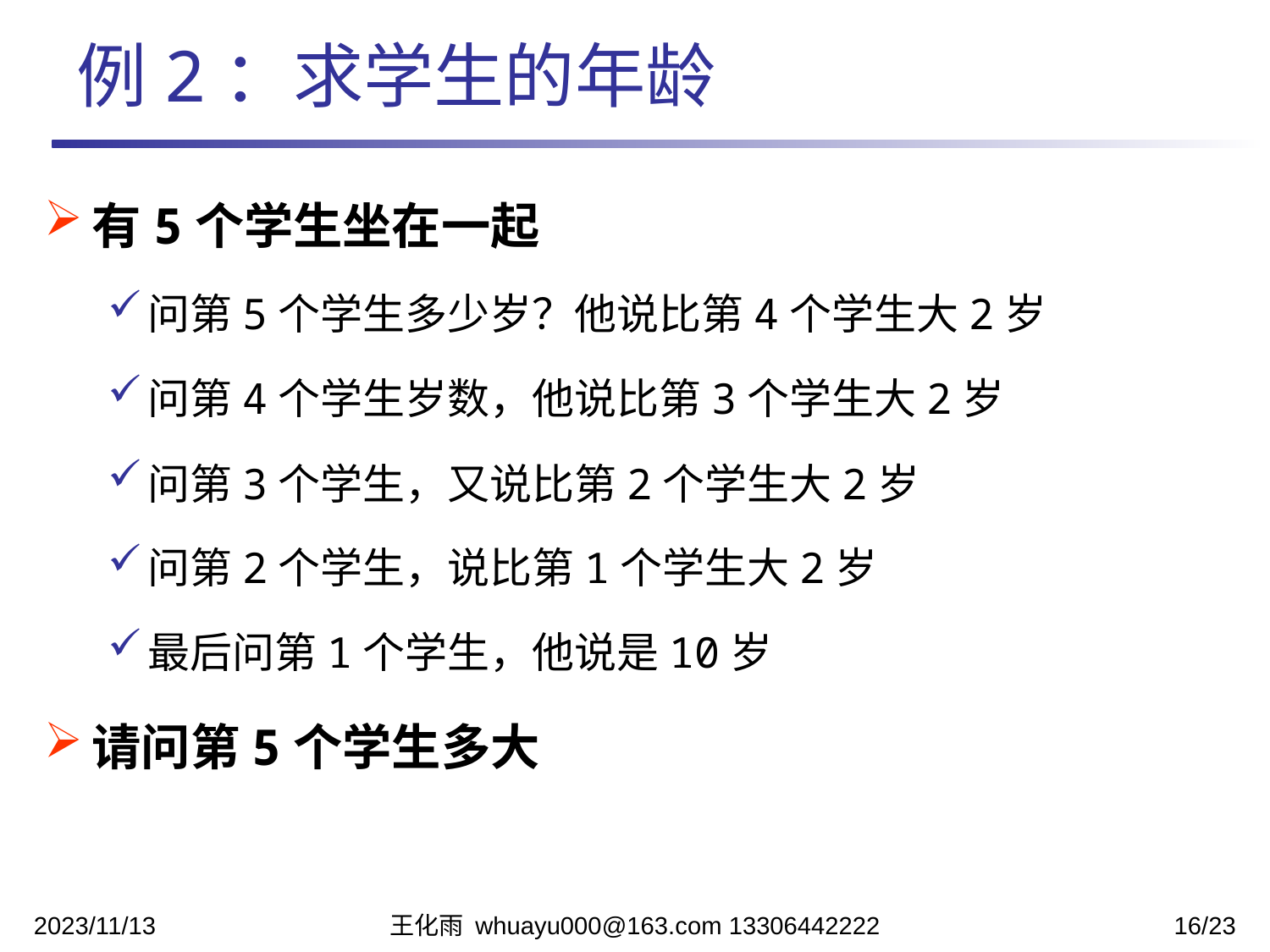

例2：求学生的年龄
有5个学生坐在一起
问第5个学生多少岁？他说比第4个学生大2岁
问第4个学生岁数，他说比第3个学生大2岁
问第3个学生，又说比第2个学生大2岁
问第2个学生，说比第1个学生大2岁
最后问第1个学生，他说是10岁
请问第5个学生多大
2023/11/13
王化雨 whuayu000@163.com 13306442222
16/23